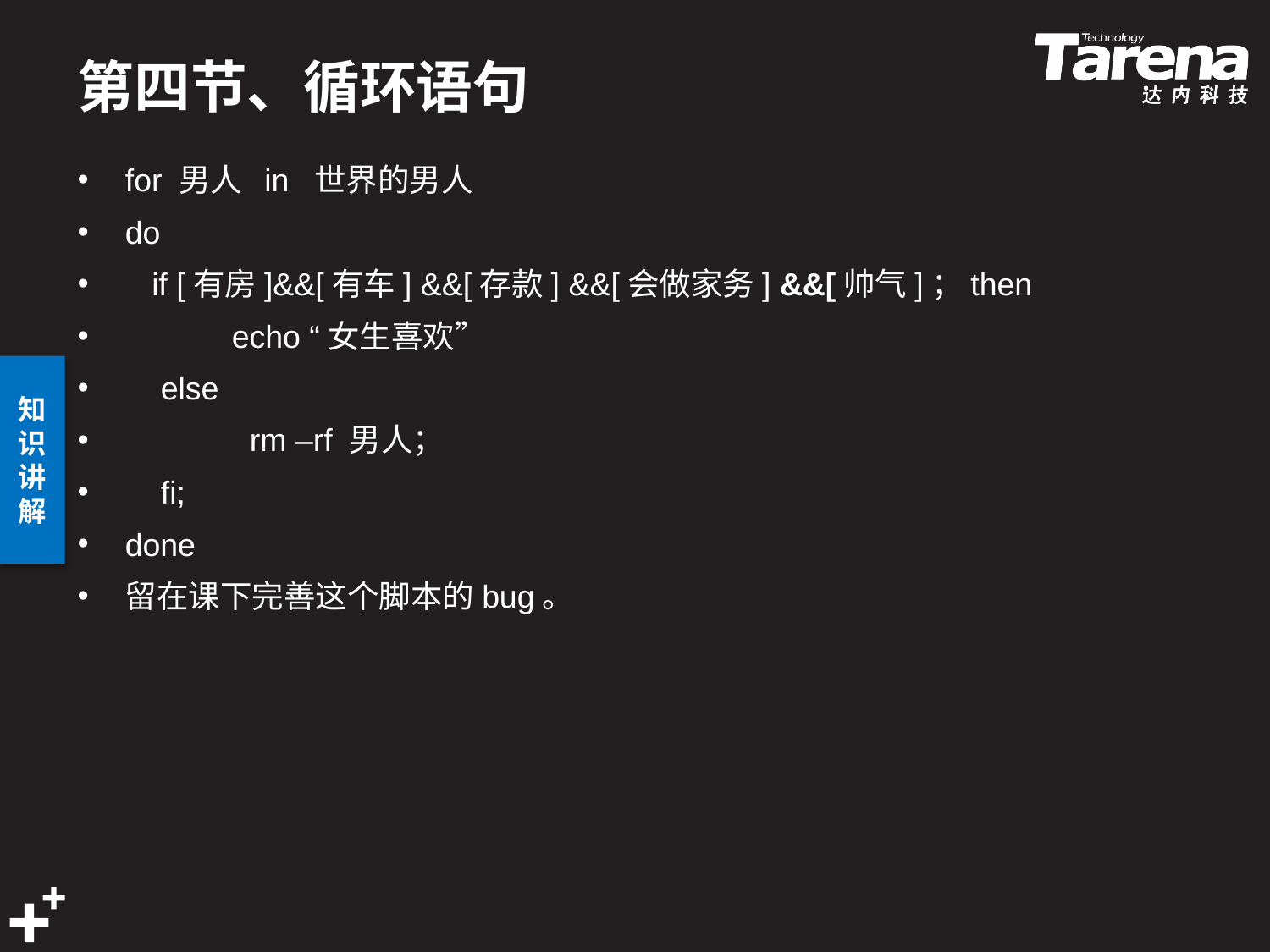

# 第四节、循环语句
for 男人  in  世界的男人
do
   if [有房]&&[有车] &&[存款] &&[会做家务] &&[帅气]；then
            echo “女生喜欢”
    else
              rm –rf 男人；
    fi;
done
留在课下完善这个脚本的bug。